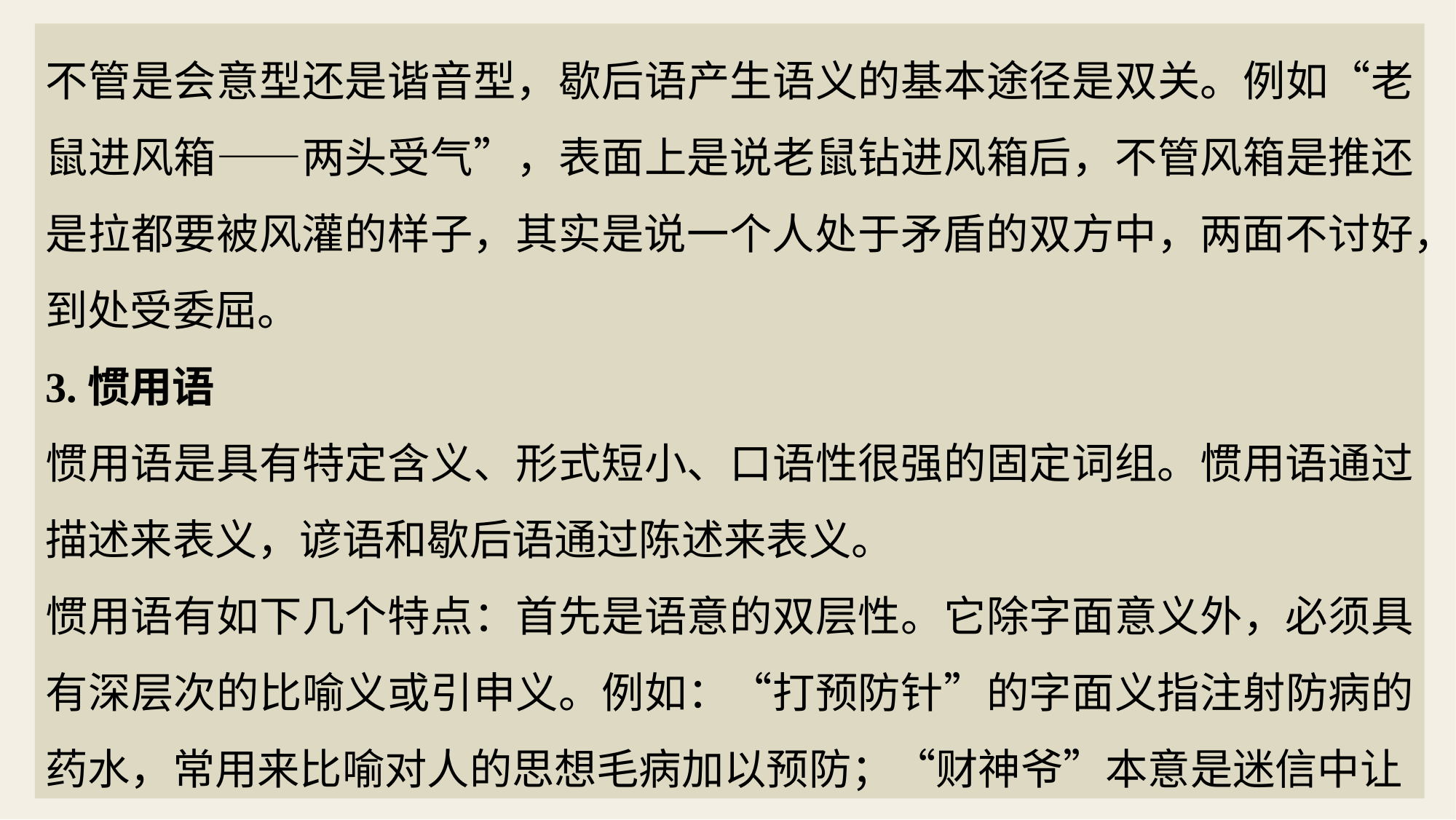

不管是会意型还是谐音型，歇后语产生语义的基本途径是双关。例如“老鼠进风箱——两头受气”，表面上是说老鼠钻进风箱后，不管风箱是推还是拉都要被风灌的样子，其实是说一个人处于矛盾的双方中，两面不讨好，到处受委屈。
3.惯用语
惯用语是具有特定含义、形式短小、口语性很强的固定词组。惯用语通过描述来表义，谚语和歇后语通过陈述来表义。
惯用语有如下几个特点：首先是语意的双层性。它除字面意义外，必须具有深层次的比喻义或引申义。例如：“打预防针”的字面义指注射防病的药水，常用来比喻对人的思想毛病加以预防；“财神爷”本意是迷信中让